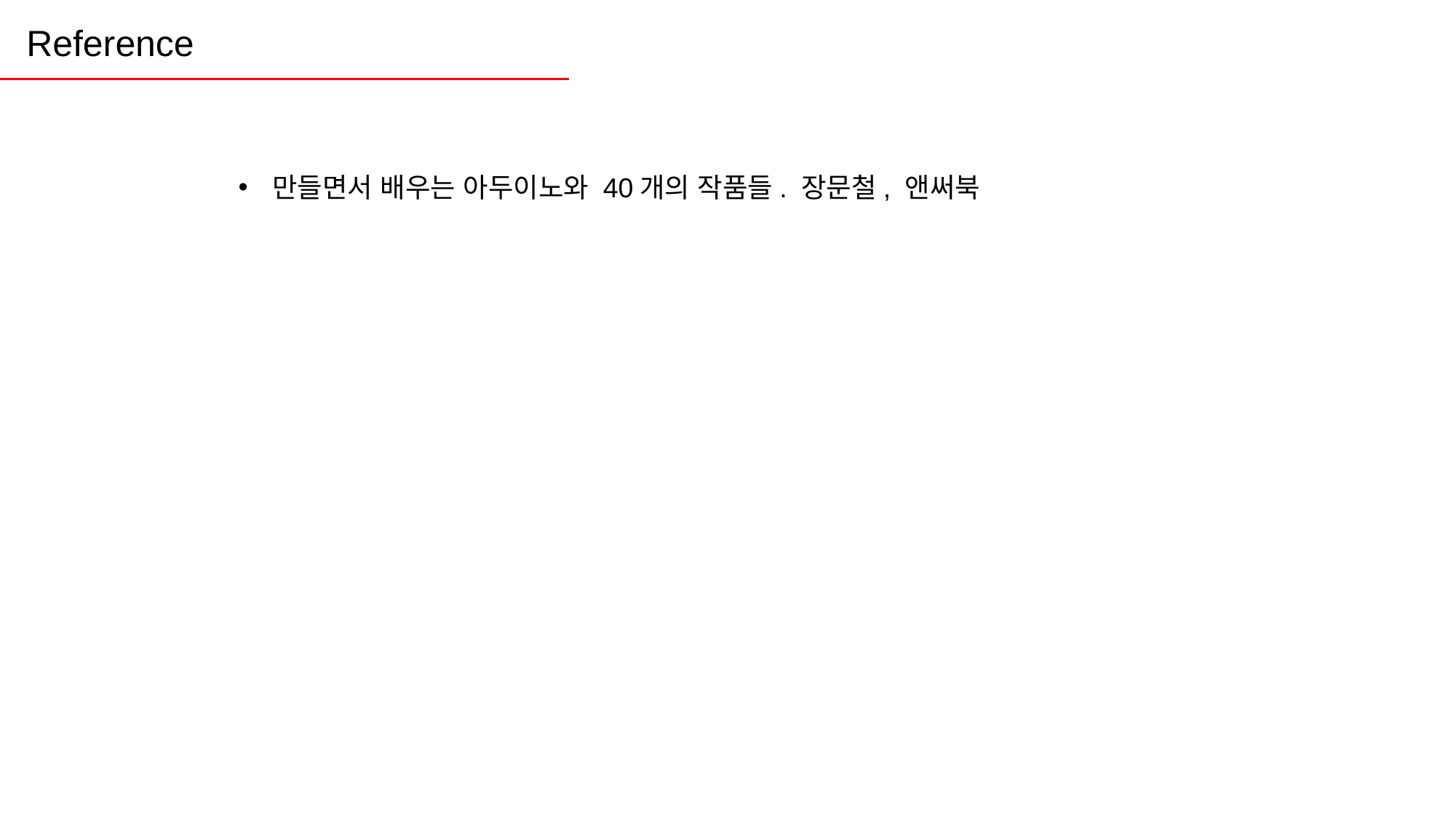

Reference
만들면서 배우는 아두이노와 40개의 작품들. 장문철, 앤써북